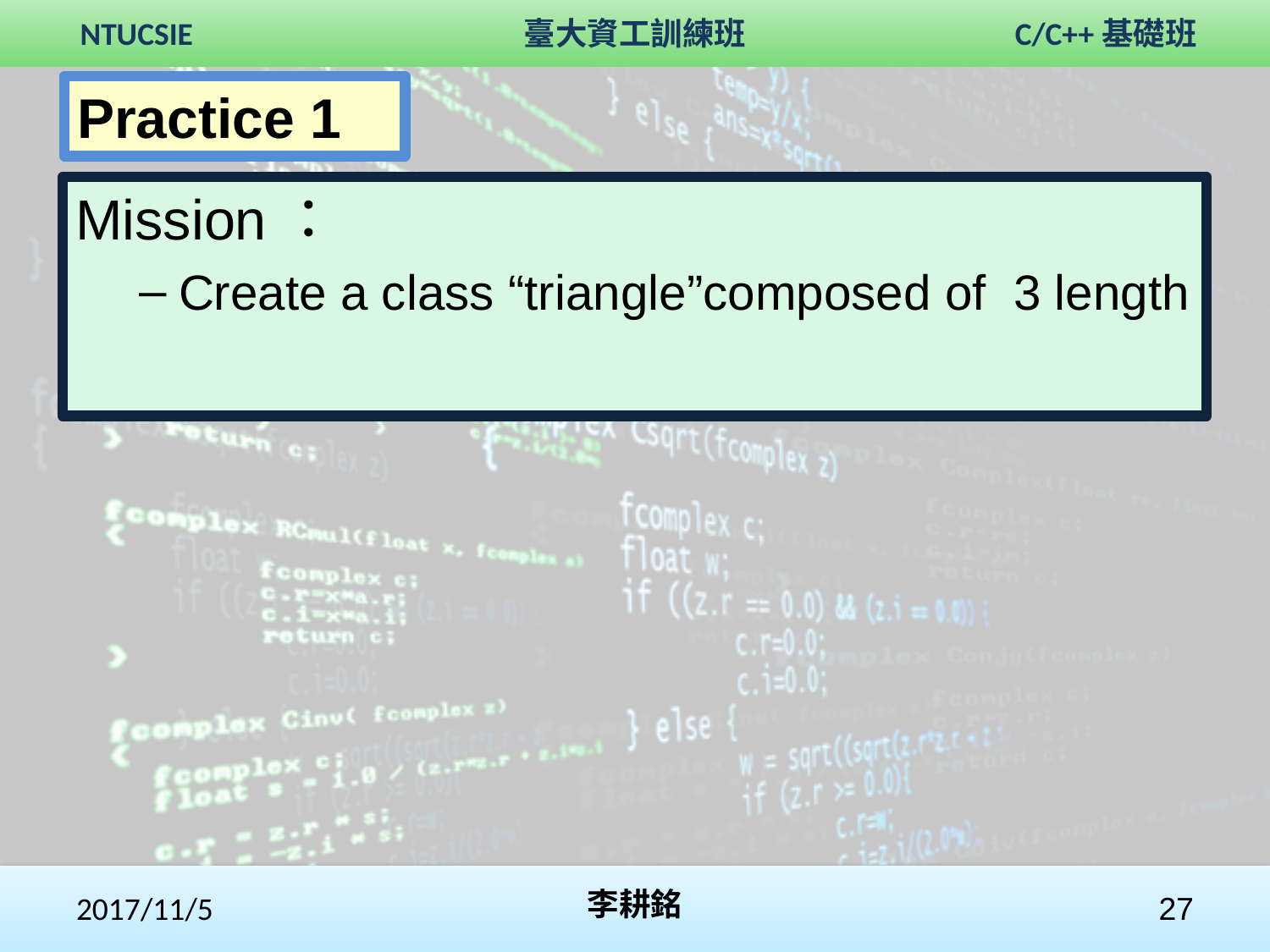

Practice 1
Mission：
Create a class “triangle”composed of  3 length

2017/11/5
李耕銘
27